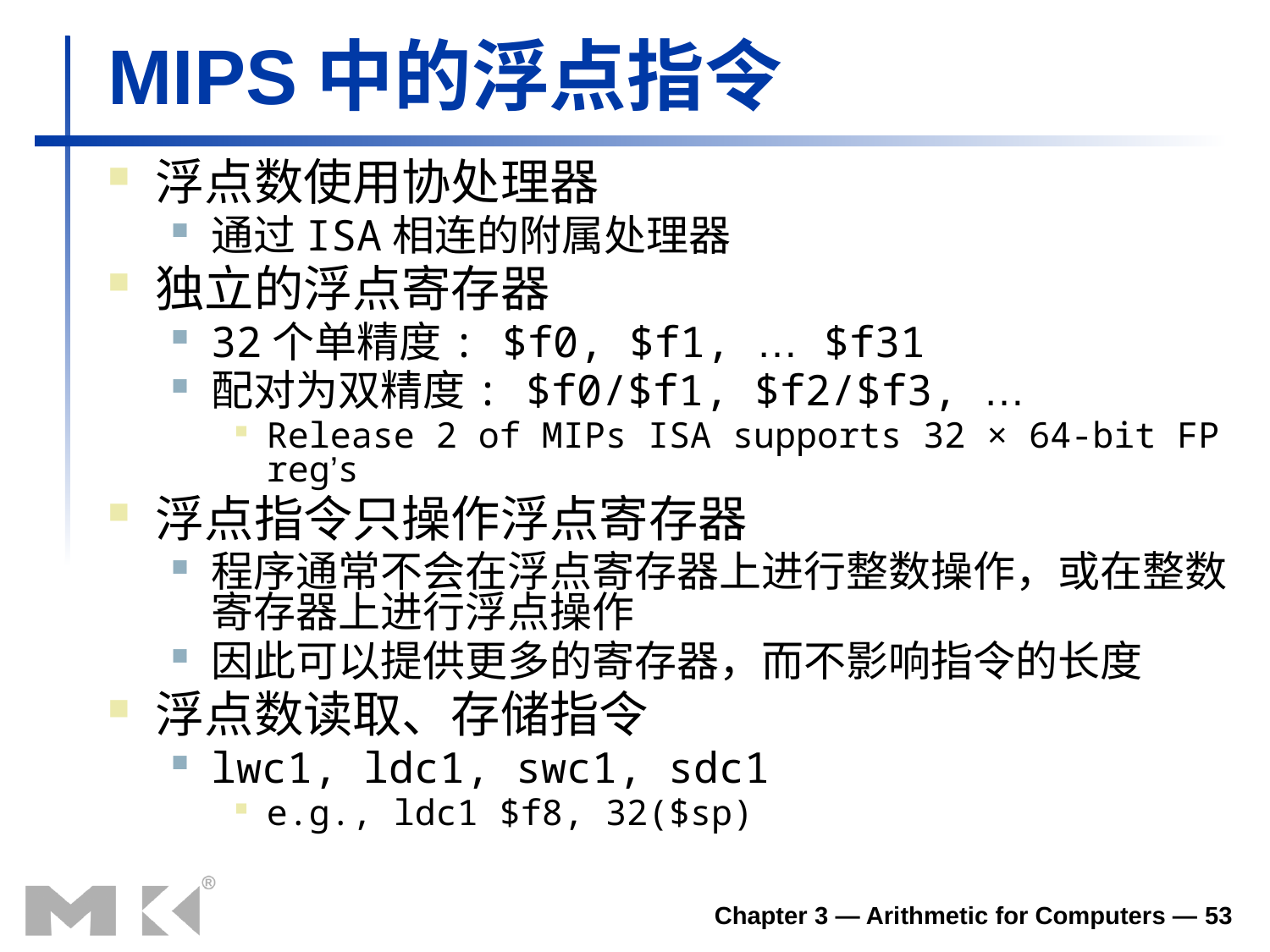

# MIPS中的浮点指令
浮点数使用协处理器
通过ISA相连的附属处理器
独立的浮点寄存器
32个单精度: $f0, $f1, … $f31
配对为双精度: $f0/$f1, $f2/$f3, …
Release 2 of MIPs ISA supports 32 × 64-bit FP reg’s
浮点指令只操作浮点寄存器
程序通常不会在浮点寄存器上进行整数操作，或在整数寄存器上进行浮点操作
因此可以提供更多的寄存器，而不影响指令的长度
浮点数读取、存储指令
lwc1, ldc1, swc1, sdc1
e.g., ldc1 $f8, 32($sp)
Chapter 3 — Arithmetic for Computers — 53